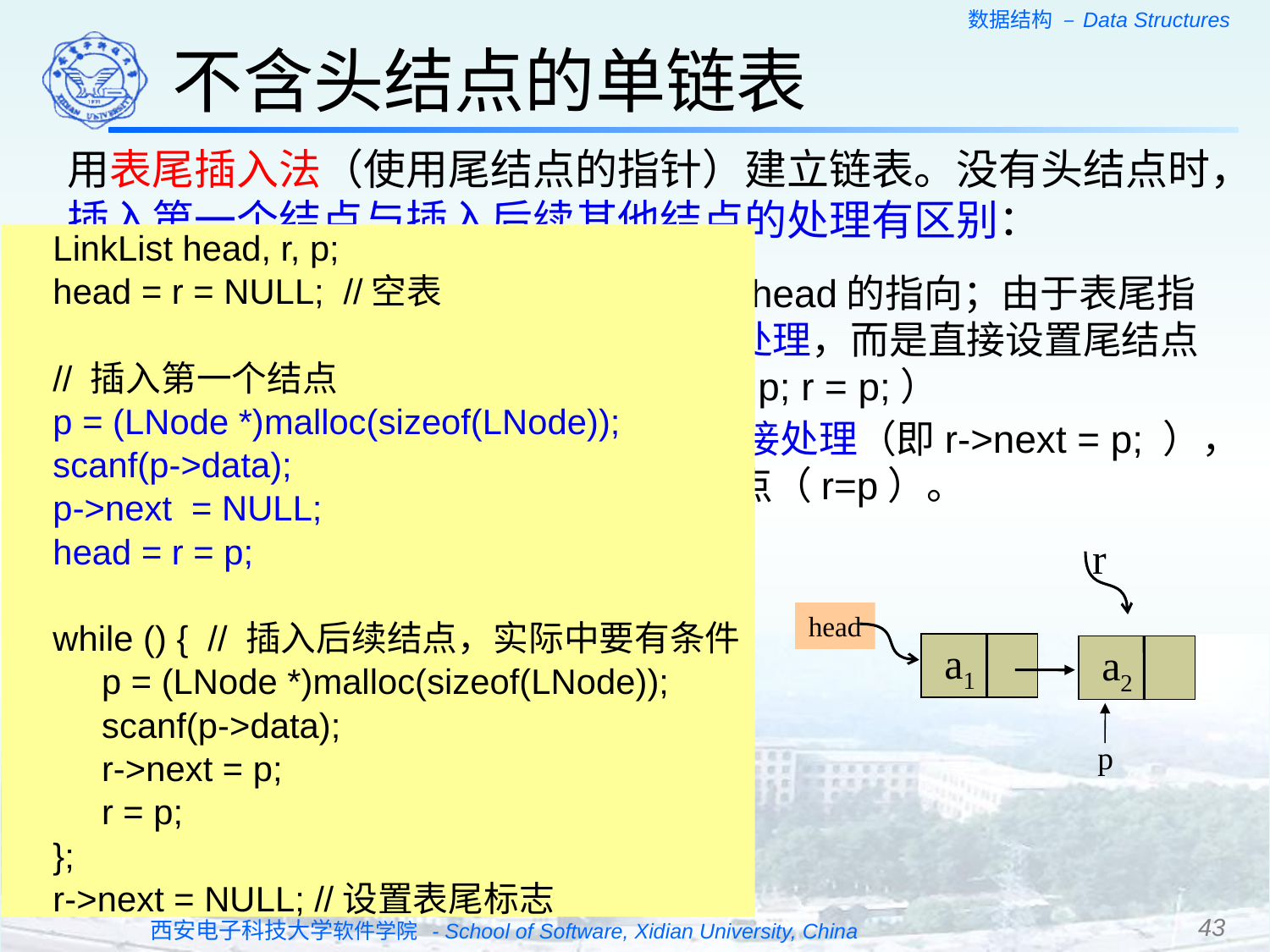

不含头结点的单链表
用表尾插入法（使用尾结点的指针）建立链表。没有头结点时，插入第一个结点与插入后续其他结点的处理有区别：

插入第一个结点时：要设置头指针head的指向；由于表尾指针r为空，所以没有结点需要链接处理，而是直接设置尾结点指针r指向第一个结点；（head = p; r = p;）
插入其他结点时：要进行结点的链接处理（即r->next = p; ），然后再设置尾结点指针r指向新结点（r=p）。
    LinkList head, r, p;
    head = r = NULL;  //空表

    // 插入第一个结点
    p = (LNode *)malloc(sizeof(LNode));
    scanf(p->data);
    p->next  = NULL;
    head = r = p;

    while () {  // 插入后续结点，实际中要有条件
         p = (LNode *)malloc(sizeof(LNode));
         scanf(p->data);
         r->next = p;
         r = p;
    };
    r->next = NULL; //设置表尾标志
r
head
 a1

 a2

p
r(表尾指针)
head
^
r
head
 a1

p
43